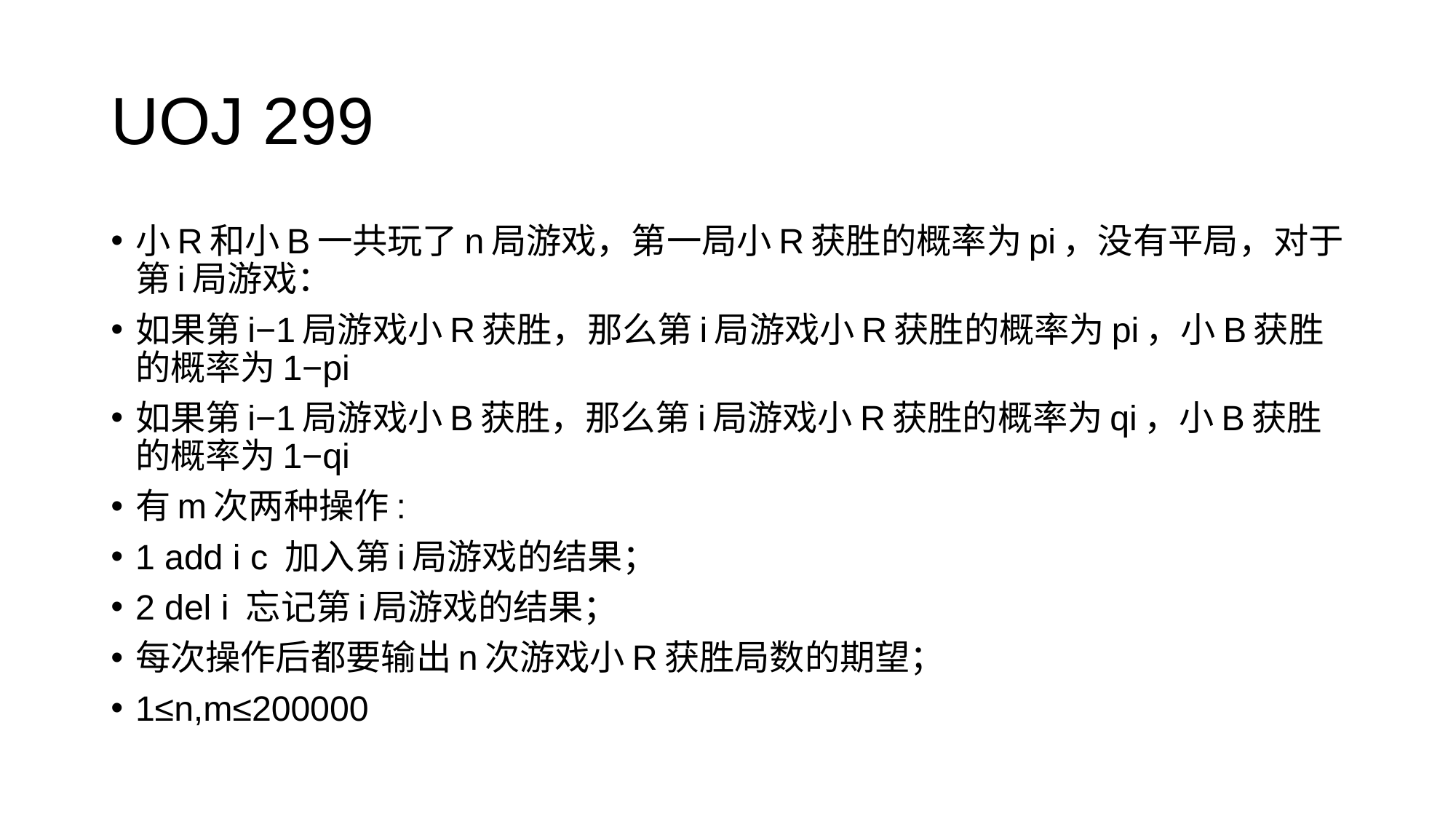

# UOJ 299
小R和小B一共玩了n局游戏，第一局小R获胜的概率为pi，没有平局，对于第i局游戏：
如果第i−1局游戏小R获胜，那么第i局游戏小R获胜的概率为pi，小B获胜的概率为1−pi
如果第i−1局游戏小B获胜，那么第i局游戏小R获胜的概率为qi，小B获胜的概率为1−qi
有m次两种操作:
1 add i c 加入第i局游戏的结果；
​2 del i 忘记第i局游戏的结果；
每次操作后都要输出n次游戏小R获胜局数的期望；
1≤n,m≤200000